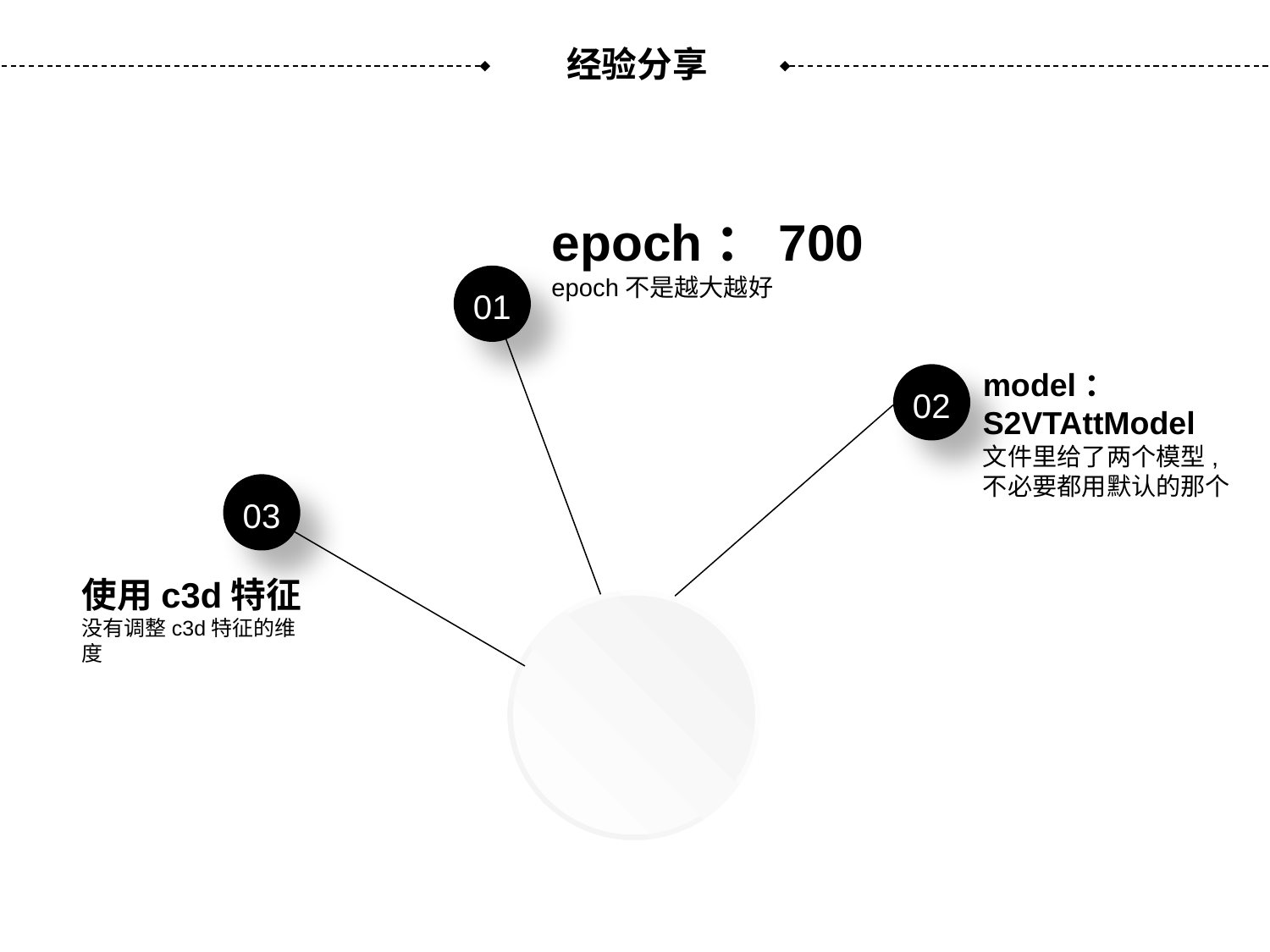

经验分享
epoch：700
epoch不是越大越好

01
model：S2VTAttModel
文件里给了两个模型,
不必要都用默认的那个

02

03
使用c3d特征
没有调整c3d特征的维度